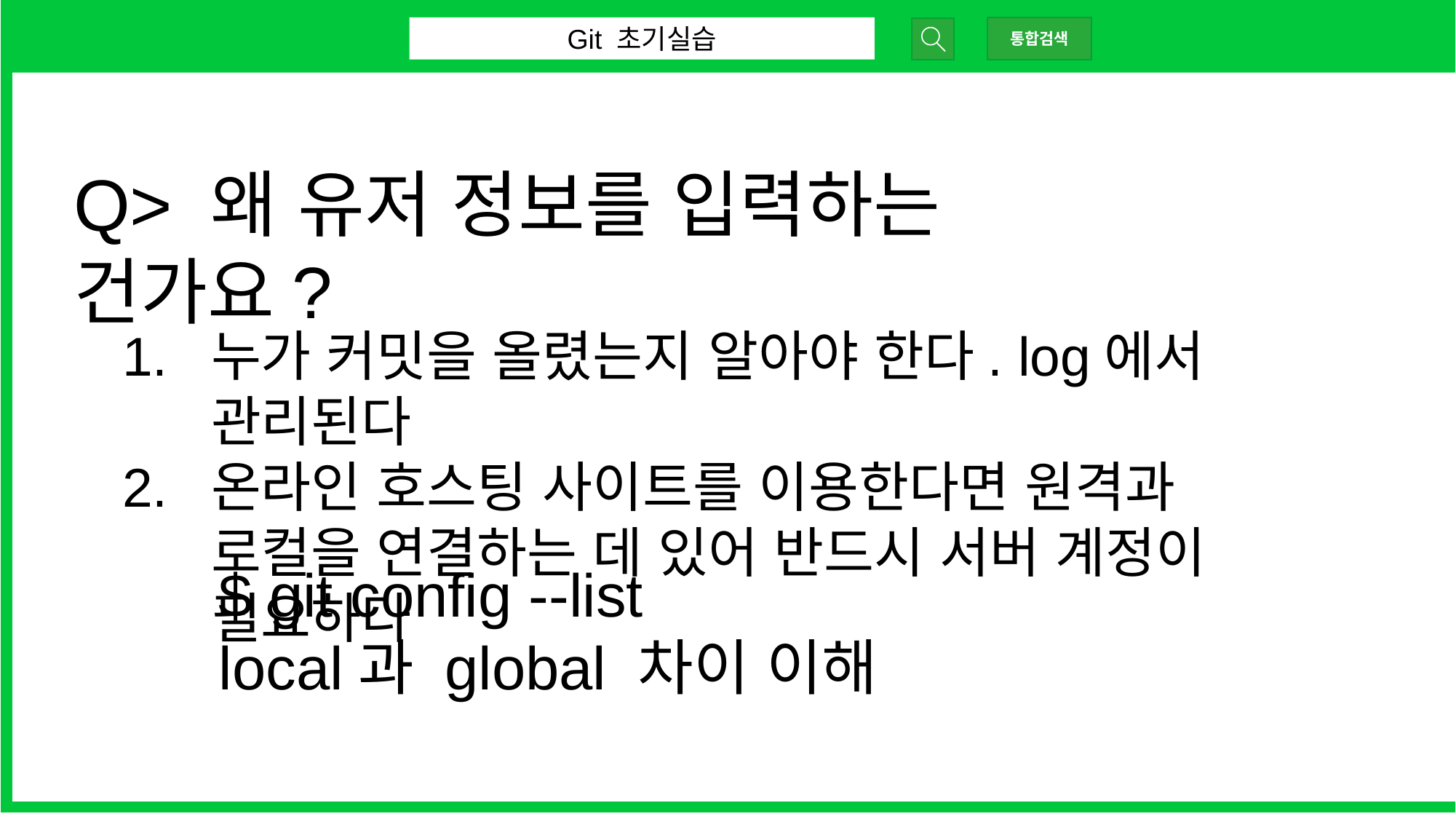

Git 초기실습
통합검색

Q> 왜 유저 정보를 입력하는 건가요?
누가 커밋을 올렸는지 알아야 한다. log에서 관리된다
온라인 호스팅 사이트를 이용한다면 원격과 로컬을 연결하는 데 있어 반드시 서버 계정이 필요하다
$ git config --list
local과 global 차이 이해